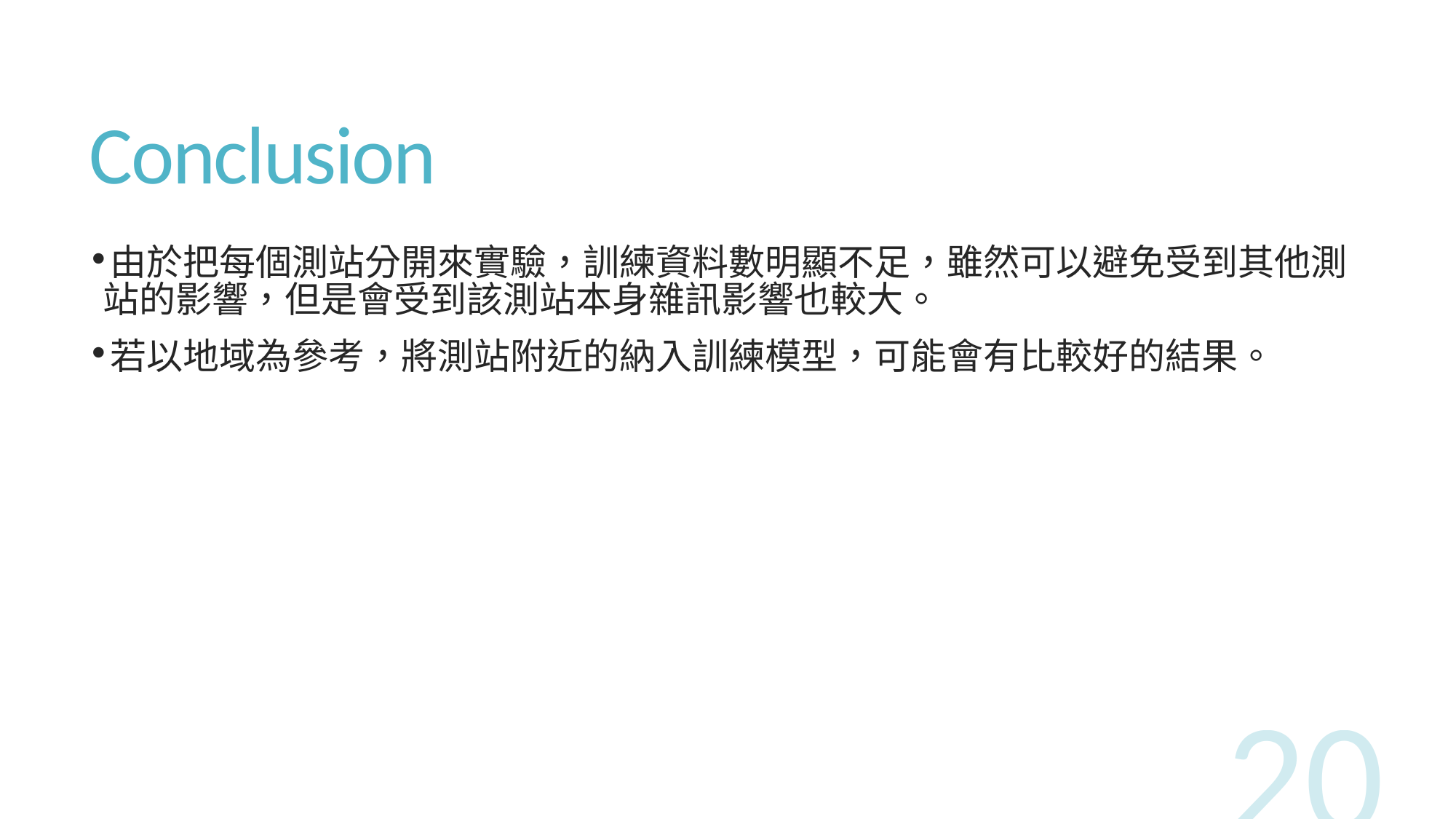

# Conclusion
由於把每個測站分開來實驗，訓練資料數明顯不足，雖然可以避免受到其他測站的影響，但是會受到該測站本身雜訊影響也較大。
若以地域為參考，將測站附近的納入訓練模型，可能會有比較好的結果。
20